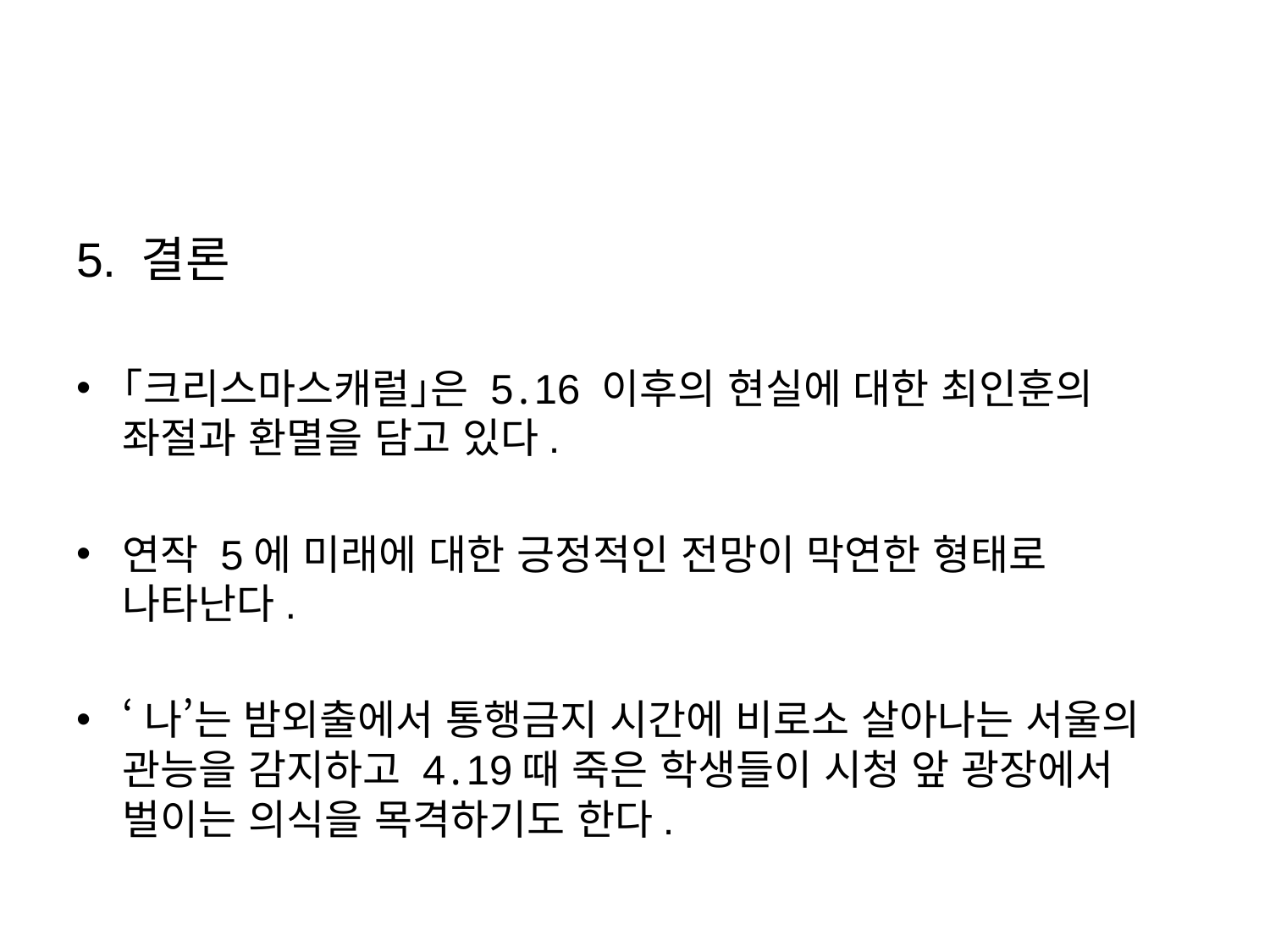

5. 결론

｢크리스마스캐럴｣은 5․16 이후의 현실에 대한 최인훈의 좌절과 환멸을 담고 있다.

연작 5에 미래에 대한 긍정적인 전망이 막연한 형태로 나타난다.

‘나’는 밤외출에서 통행금지 시간에 비로소 살아나는 서울의 관능을 감지하고 4․19때 죽은 학생들이 시청 앞 광장에서 벌이는 의식을 목격하기도 한다.